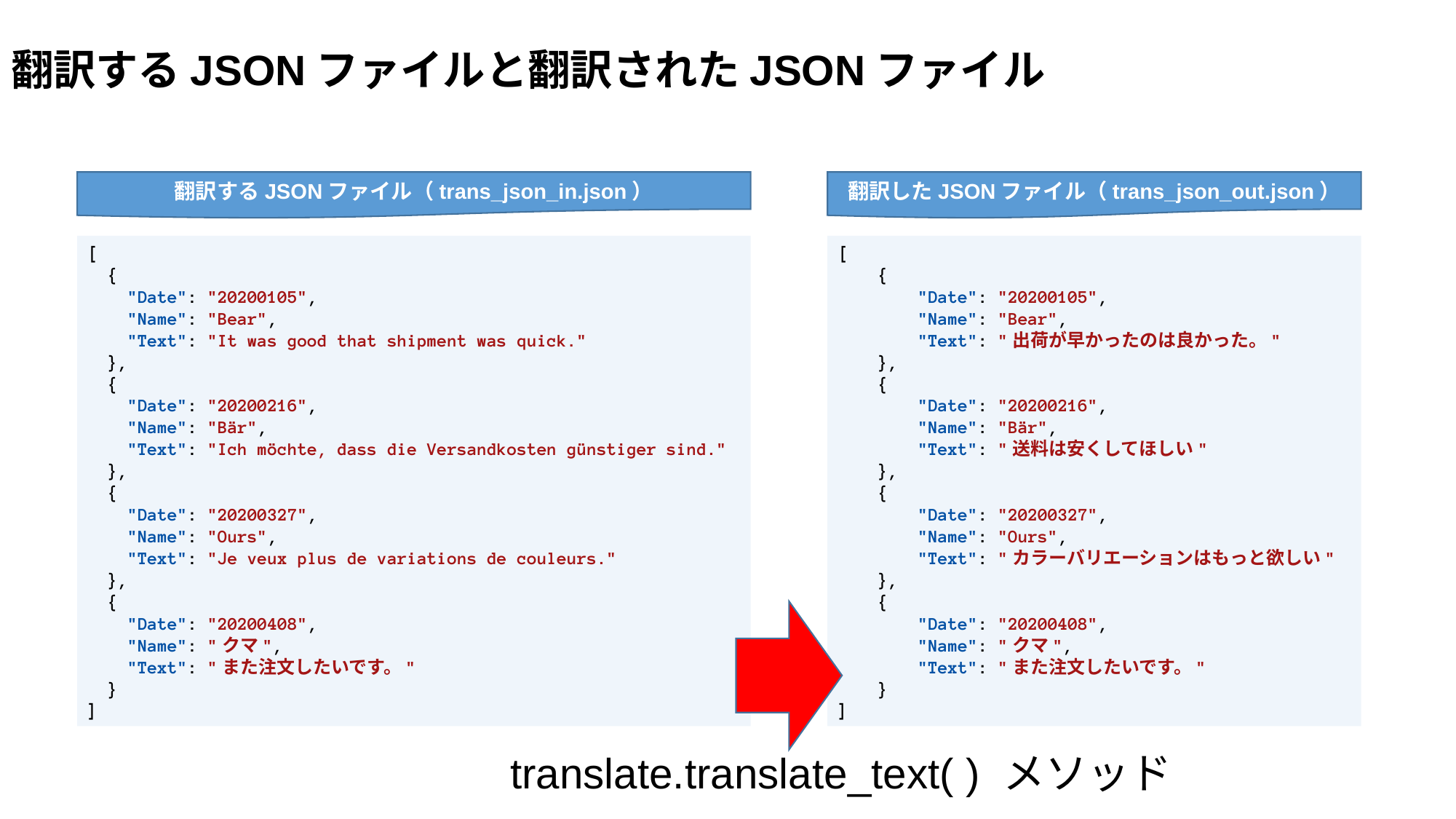

翻訳するJSONファイルと翻訳されたJSONファイル
翻訳するJSONファイル（trans_json_in.json）
翻訳したJSONファイル（trans_json_out.json）
[
  {
    "Date": "20200105",
    "Name": "Bear",
    "Text": "It was good that shipment was quick."
  },
  {
    "Date": "20200216",
    "Name": "Bär",
    "Text": "Ich möchte, dass die Versandkosten günstiger sind."
  },
  {
    "Date": "20200327",
    "Name": "Ours",
    "Text": "Je veux plus de variations de couleurs."
  },
  {
    "Date": "20200408",
    "Name": "クマ",
    "Text": "また注文したいです。"
  }
]
[
    {
        "Date": "20200105",
        "Name": "Bear",
        "Text": "出荷が早かったのは良かった。"
    },
    {
        "Date": "20200216",
        "Name": "Bär",
        "Text": "送料は安くしてほしい"
    },
    {
        "Date": "20200327",
        "Name": "Ours",
        "Text": "カラーバリエーションはもっと欲しい"
    },
    {
        "Date": "20200408",
        "Name": "クマ",
        "Text": "また注文したいです。"
    }
]

translate.translate_text( ) メソッド